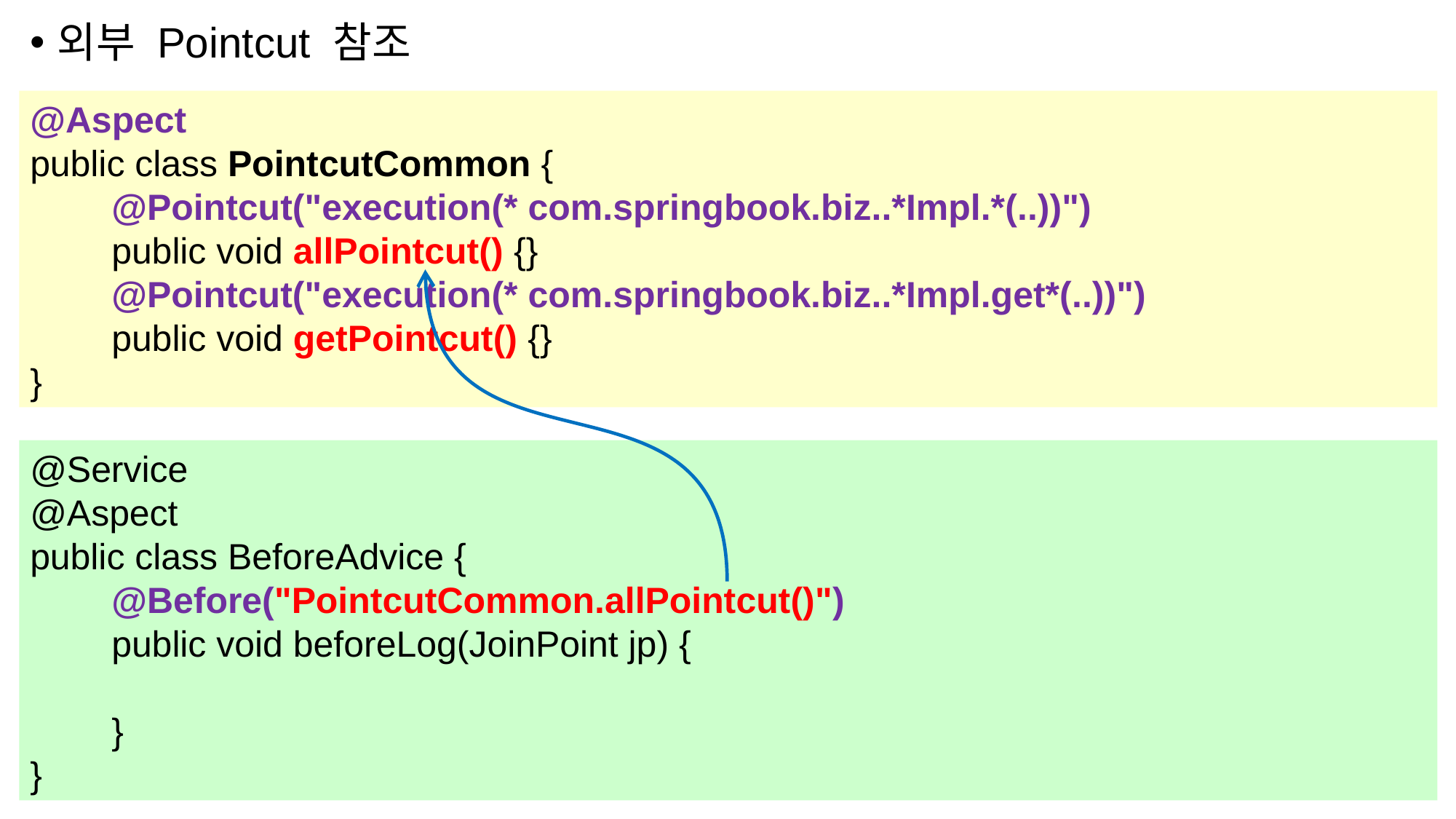

외부 Pointcut 참조
@Aspect
public class PointcutCommon {
        @Pointcut("execution(* com.springbook.biz..*Impl.*(..))")
        public void allPointcut() {}
        @Pointcut("execution(* com.springbook.biz..*Impl.get*(..))")
        public void getPointcut() {}
}
@Service
@Aspect
public class BeforeAdvice {
        @Before("PointcutCommon.allPointcut()")
        public void beforeLog(JoinPoint jp) {

        }
}